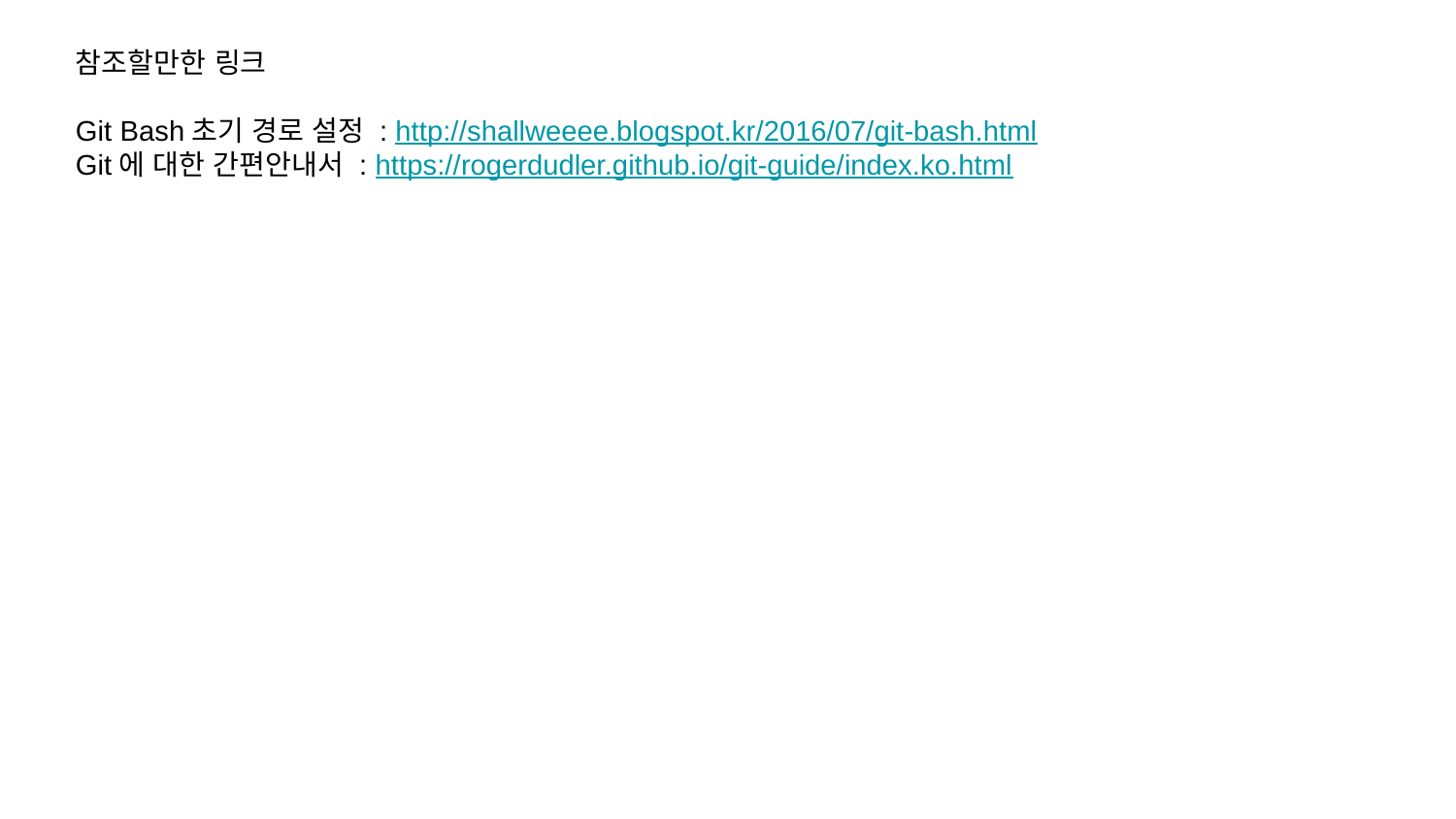

참조할만한 링크

Git Bash초기 경로 설정 : http://shallweeee.blogspot.kr/2016/07/git-bash.html
Git에 대한 간편안내서 : https://rogerdudler.github.io/git-guide/index.ko.html